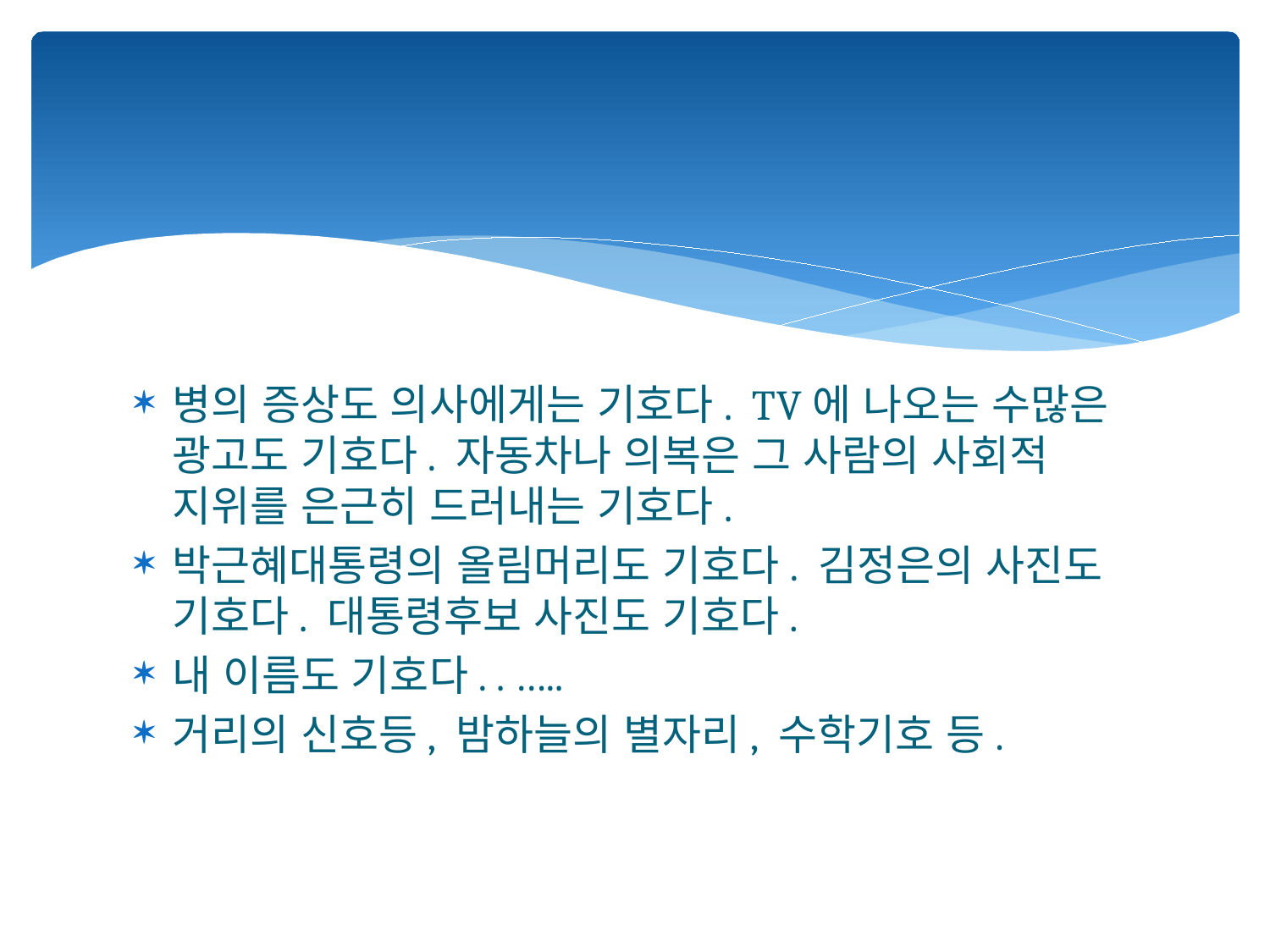

#
병의 증상도 의사에게는 기호다.  TV에 나오는 수많은 광고도 기호다. 자동차나 의복은 그 사람의 사회적 지위를 은근히 드러내는 기호다.
박근혜대통령의 올림머리도 기호다. 김정은의 사진도 기호다. 대통령후보 사진도 기호다.
내 이름도 기호다. . …..
거리의 신호등, 밤하늘의 별자리, 수학기호 등.